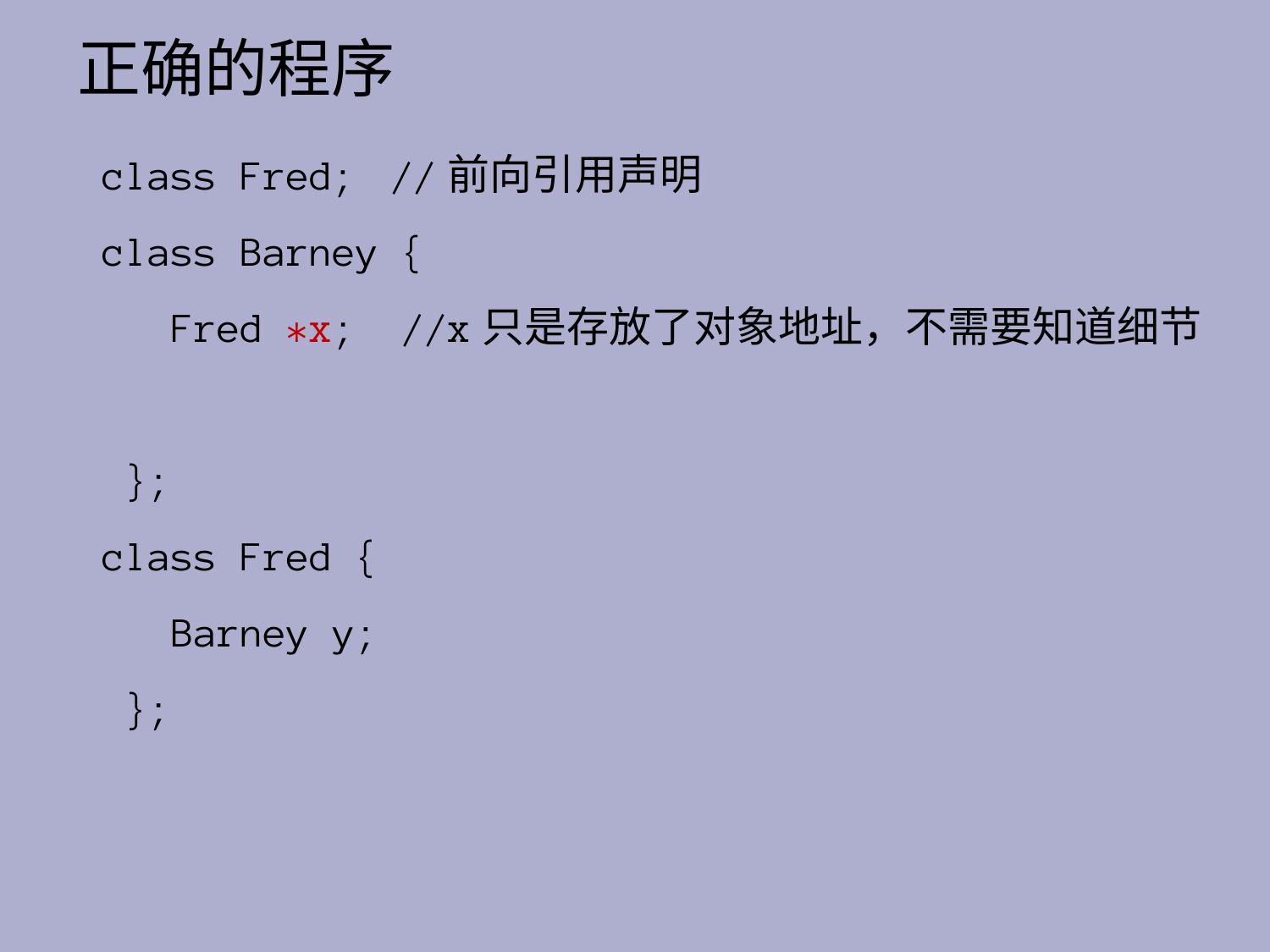

# 正确的程序
class Fred;	//前向引用声明
class Barney {
   Fred *x;  //x只是存放了对象地址，不需要知道细节
 };
class Fred {
   Barney y;
 };